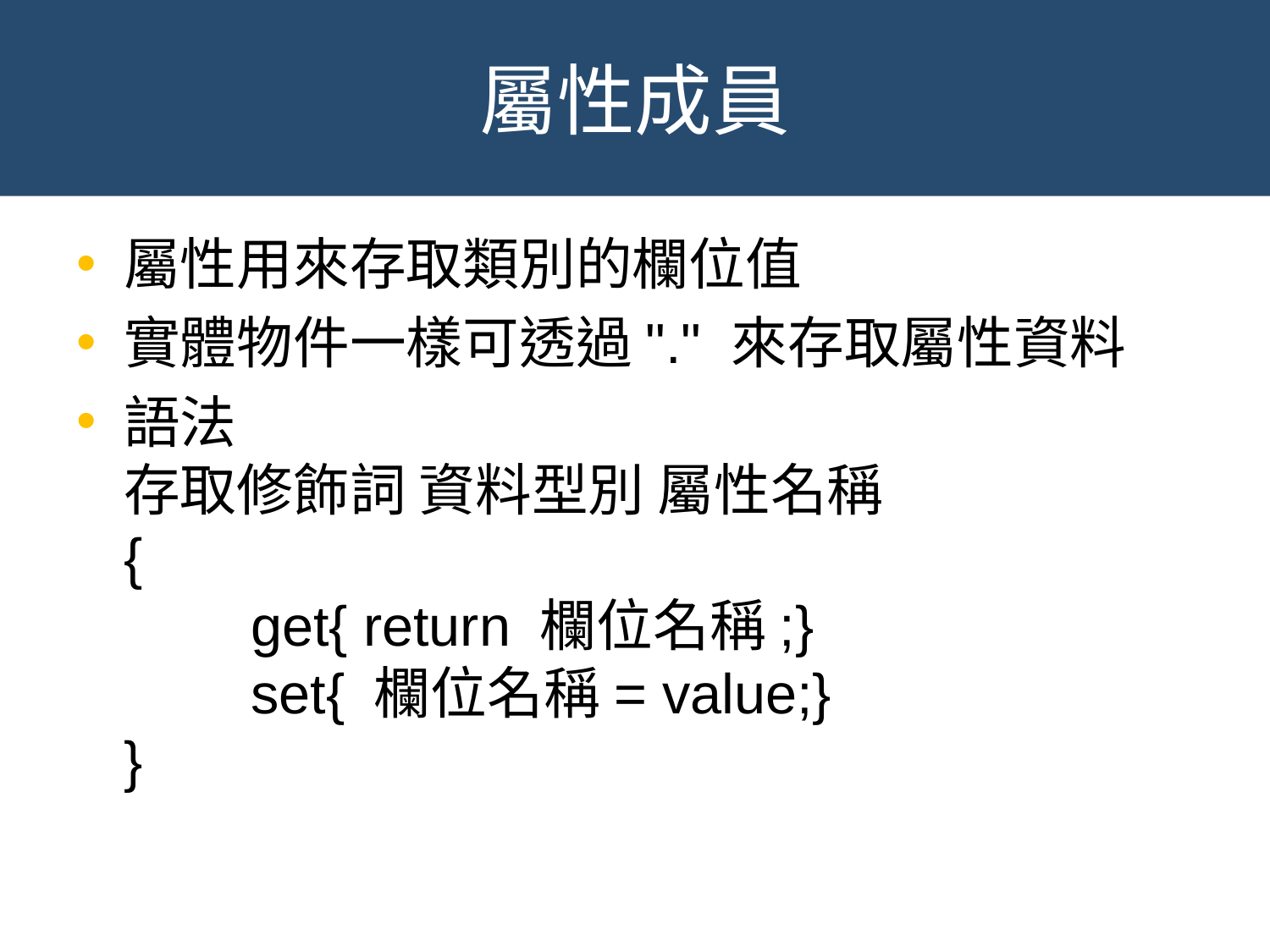

# 屬性成員
屬性用來存取類別的欄位值
實體物件一樣可透過"." 來存取屬性資料
語法
存取修飾詞 資料型別 屬性名稱
{
	get{ return 欄位名稱;}
	set{ 欄位名稱= value;}
}